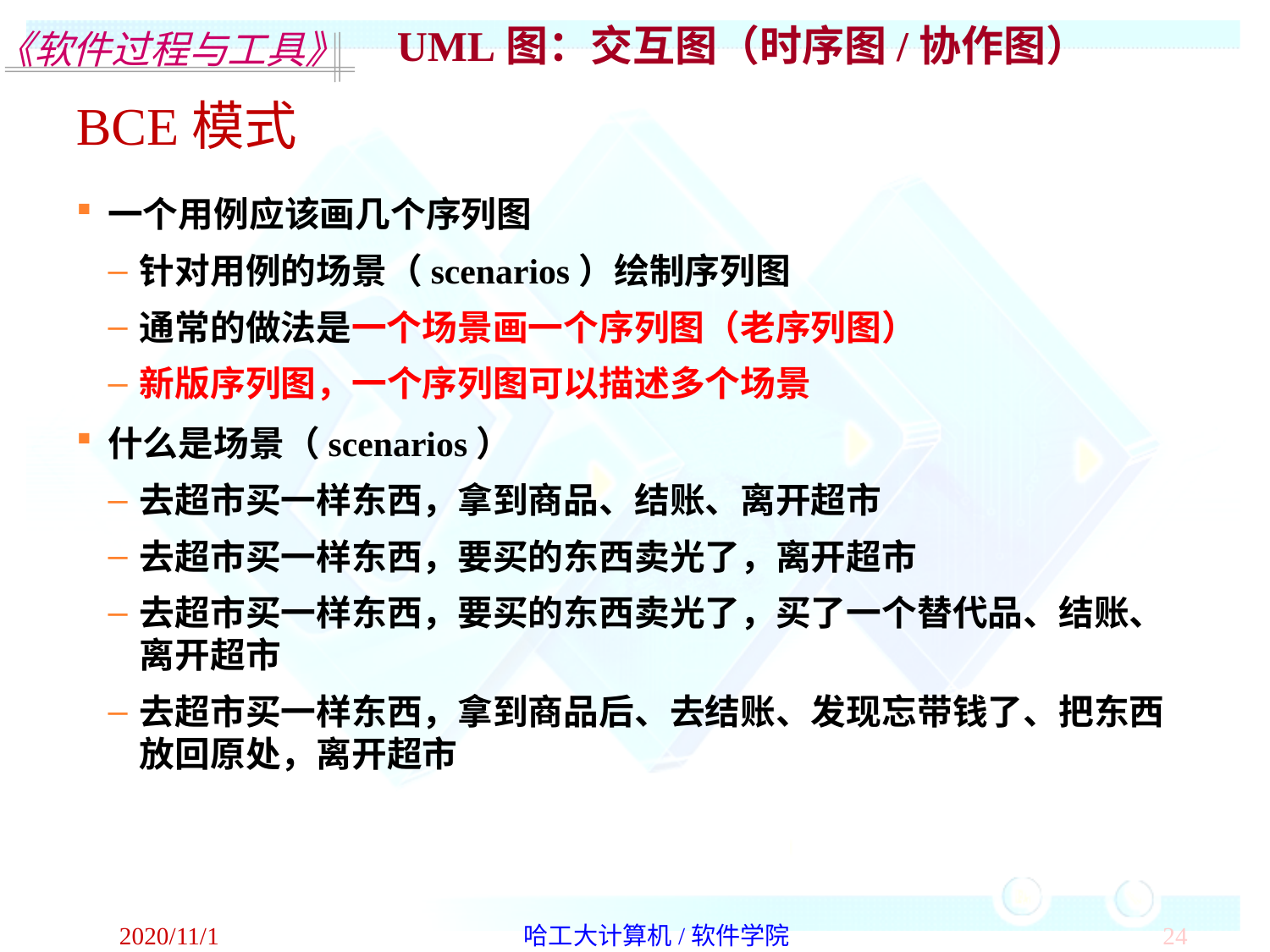

UML图：交互图（时序图/协作图）
BCE模式
一个用例应该画几个序列图
针对用例的场景（scenarios）绘制序列图
通常的做法是一个场景画一个序列图（老序列图）
新版序列图，一个序列图可以描述多个场景
什么是场景（scenarios）
去超市买一样东西，拿到商品、结账、离开超市
去超市买一样东西，要买的东西卖光了，离开超市
去超市买一样东西，要买的东西卖光了，买了一个替代品、结账、离开超市
去超市买一样东西，拿到商品后、去结账、发现忘带钱了、把东西放回原处，离开超市